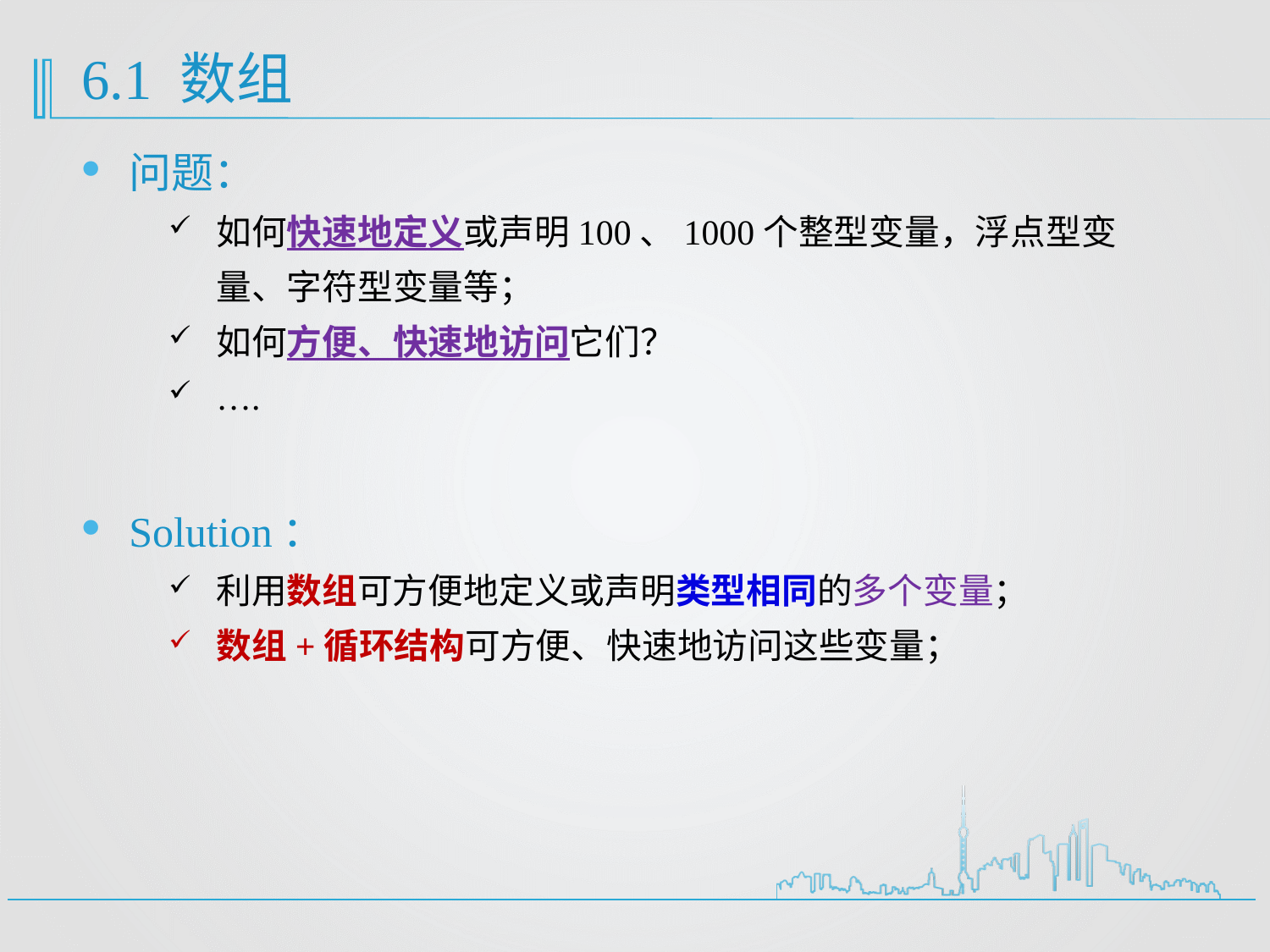

# 6.1 数组
问题：
如何快速地定义或声明100、1000个整型变量，浮点型变量、字符型变量等；
如何方便、快速地访问它们？
….

Solution：
利用数组可方便地定义或声明类型相同的多个变量；
数组+循环结构可方便、快速地访问这些变量；